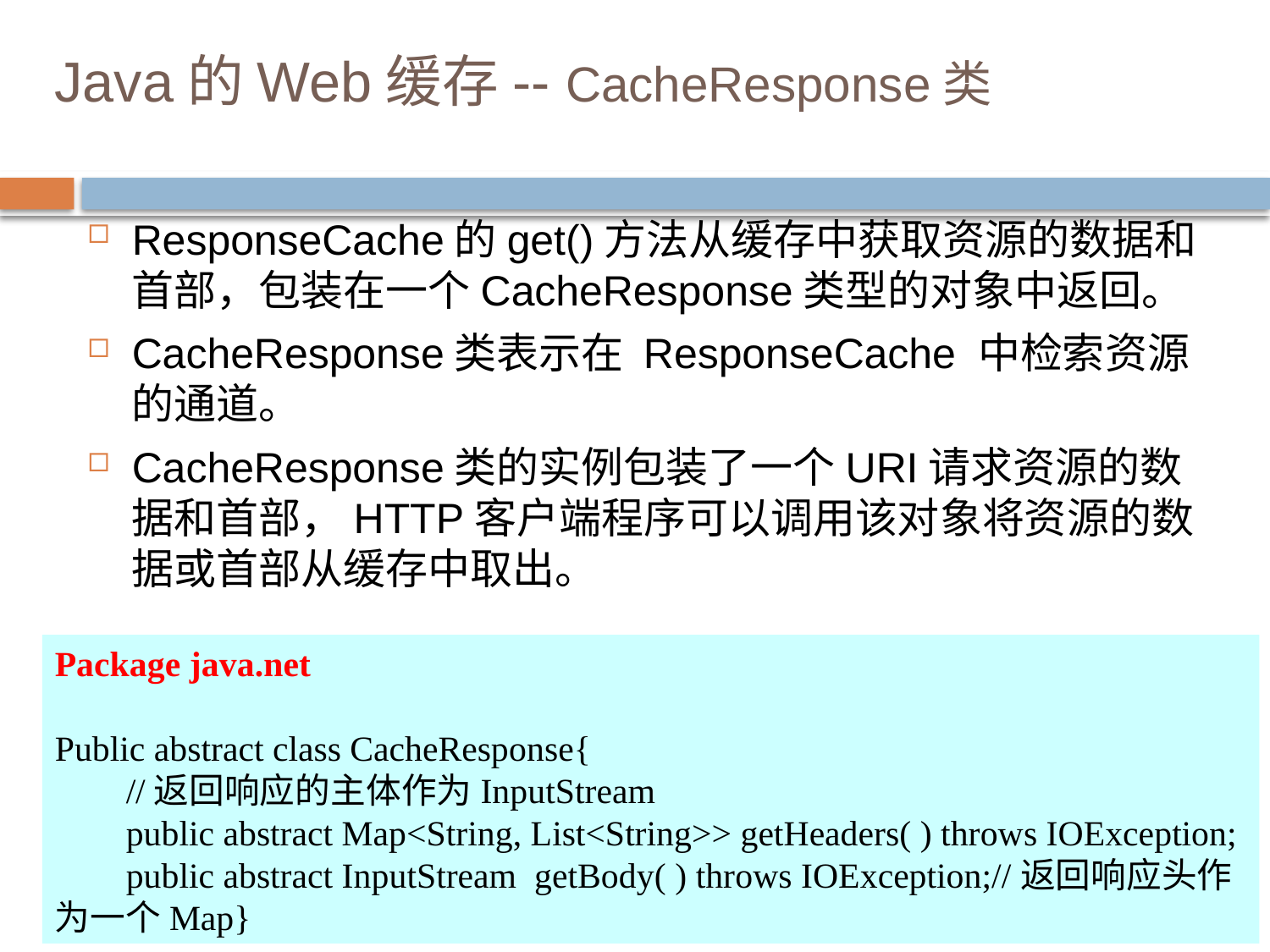

# Java的Web缓存-- CacheResponse类
ResponseCache的get()方法从缓存中获取资源的数据和首部，包装在一个CacheResponse类型的对象中返回。
CacheResponse类表示在 ResponseCache 中检索资源的通道。
CacheResponse类的实例包装了一个URI请求资源的数据和首部，HTTP客户端程序可以调用该对象将资源的数据或首部从缓存中取出。

Package java.net

Public abstract class CacheResponse{
        //返回响应的主体作为InputStream
        public abstract Map<String, List<String>> getHeaders( ) throws IOException;
        public abstract InputStream  getBody( ) throws IOException;//返回响应头作为一个Map}